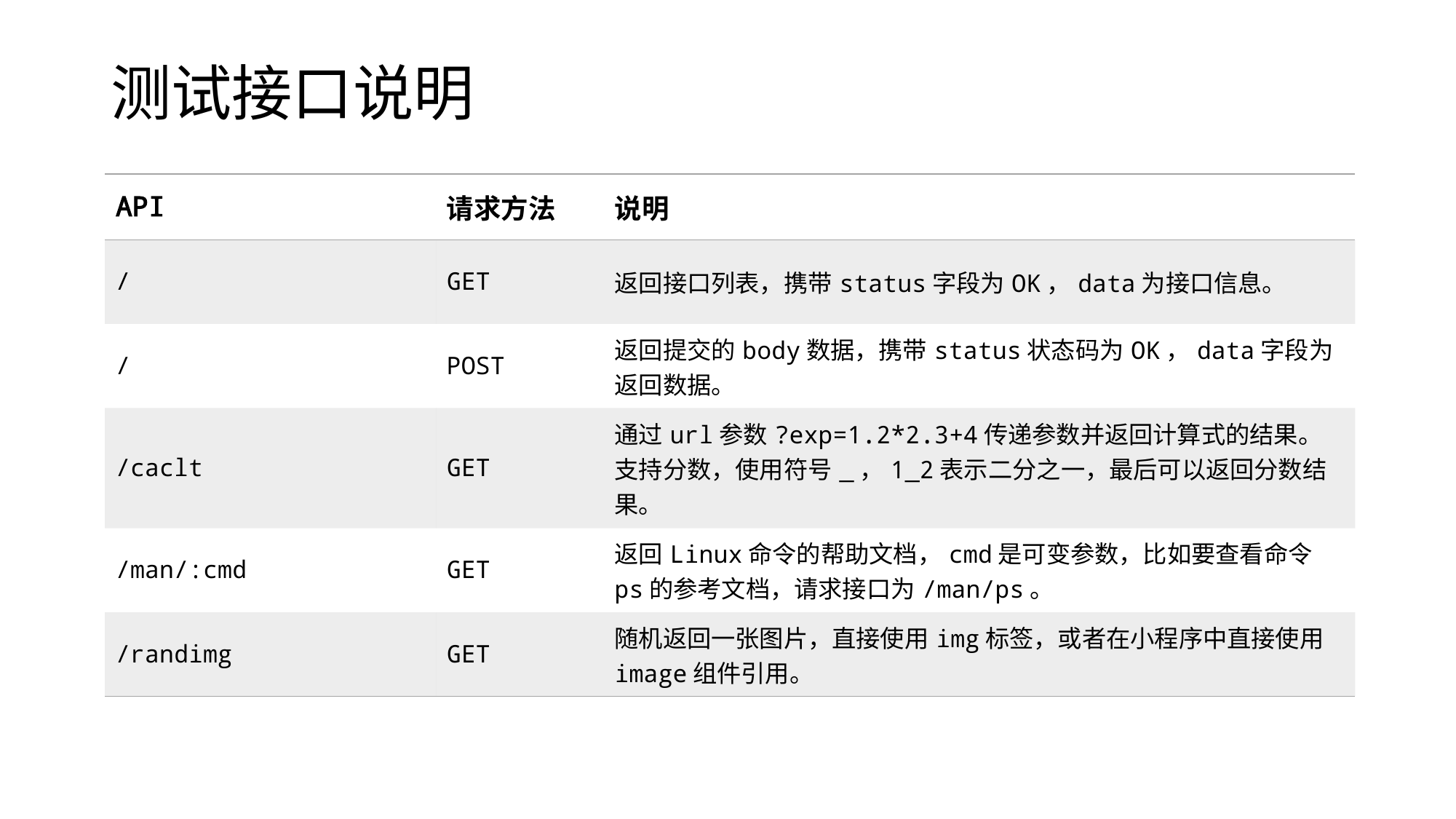

# 测试接口说明
| API | 请求方法 | 说明 |
| --- | --- | --- |
| / | GET | 返回接口列表，携带status字段为OK，data为接口信息。 |
| / | POST | 返回提交的body数据，携带status状态码为OK，data字段为返回数据。 |
| /caclt | GET | 通过url参数?exp=1.2\*2.3+4传递参数并返回计算式的结果。支持分数，使用符号\_，1\_2表示二分之一，最后可以返回分数结果。 |
| /man/:cmd | GET | 返回Linux命令的帮助文档，cmd是可变参数，比如要查看命令ps的参考文档，请求接口为/man/ps。 |
| /randimg | GET | 随机返回一张图片，直接使用img标签，或者在小程序中直接使用image组件引用。 |